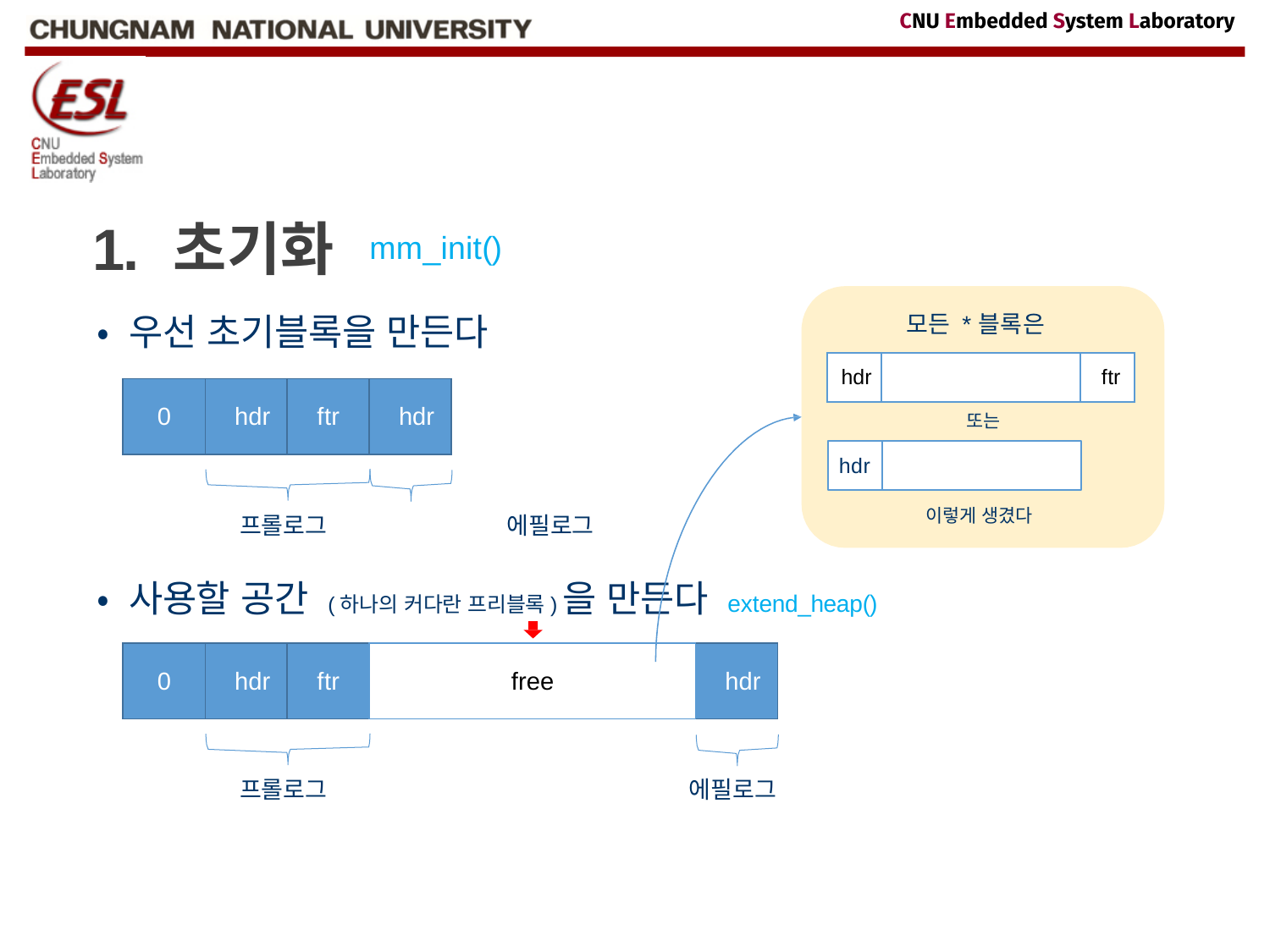

# 1. 초기화
mm_init()

• 우선 초기블록을 만든다
모든 *블록은
| hdr |  | ftr |
| --- | --- | --- |

| 0 | hdr | ftr | hdr |
| --- | --- | --- | --- |
또는

hdr

이렇게 생겼다
프롤로그	에필로그

• 사용할 공간 (하나의 커다란 프리블록)을 만든다 extend_heap()

| 0 | hdr | ftr | free | hdr |
| --- | --- | --- | --- | --- |

프롤로그
에필로그